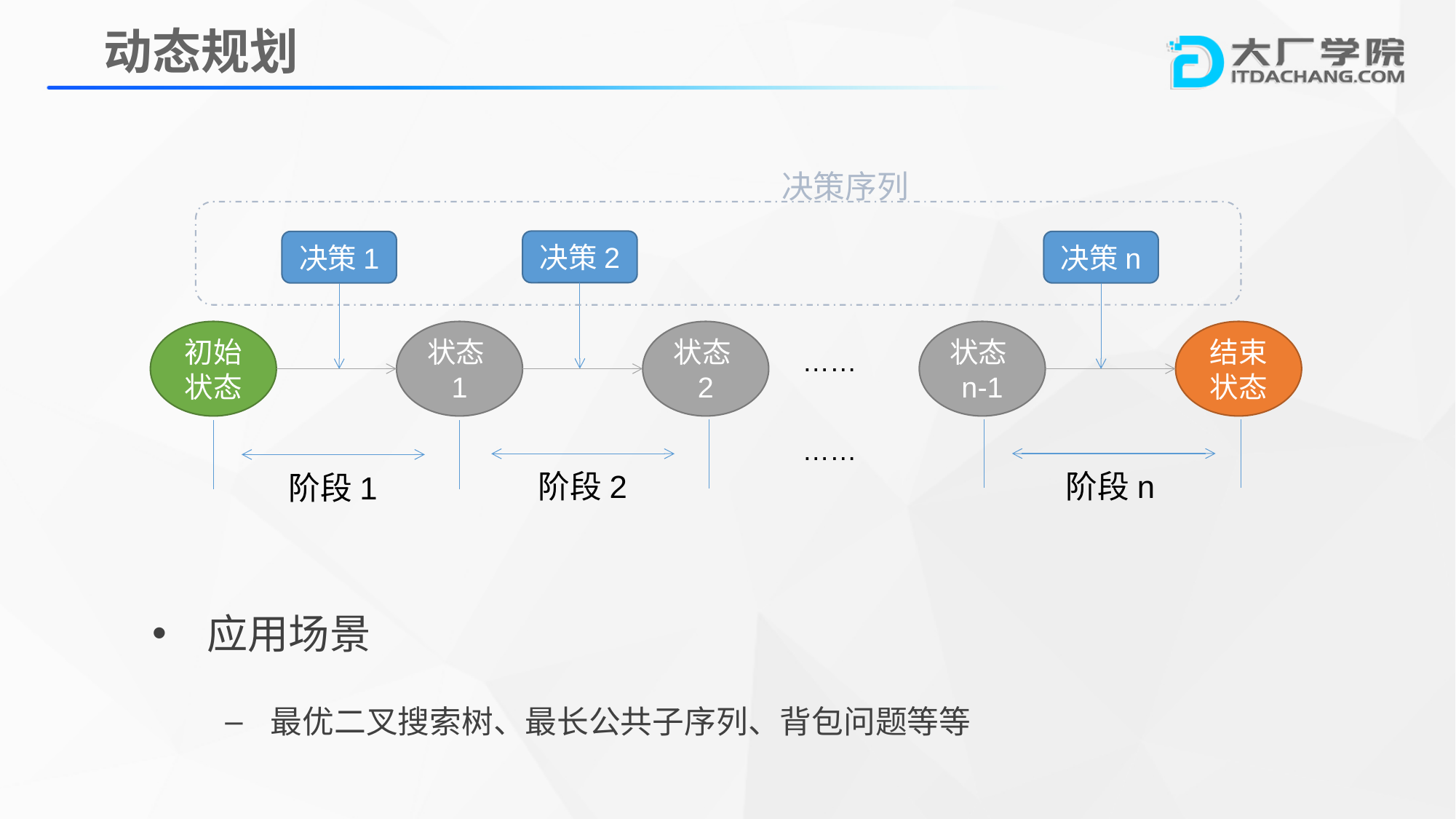

动态规划
决策序列

决策2
决策1
决策n
初始状态
状态1
状态2
状态n-1
结束状态
……
……
阶段n
阶段2
阶段1

应用场景
最优二叉搜索树、最长公共子序列、背包问题等等